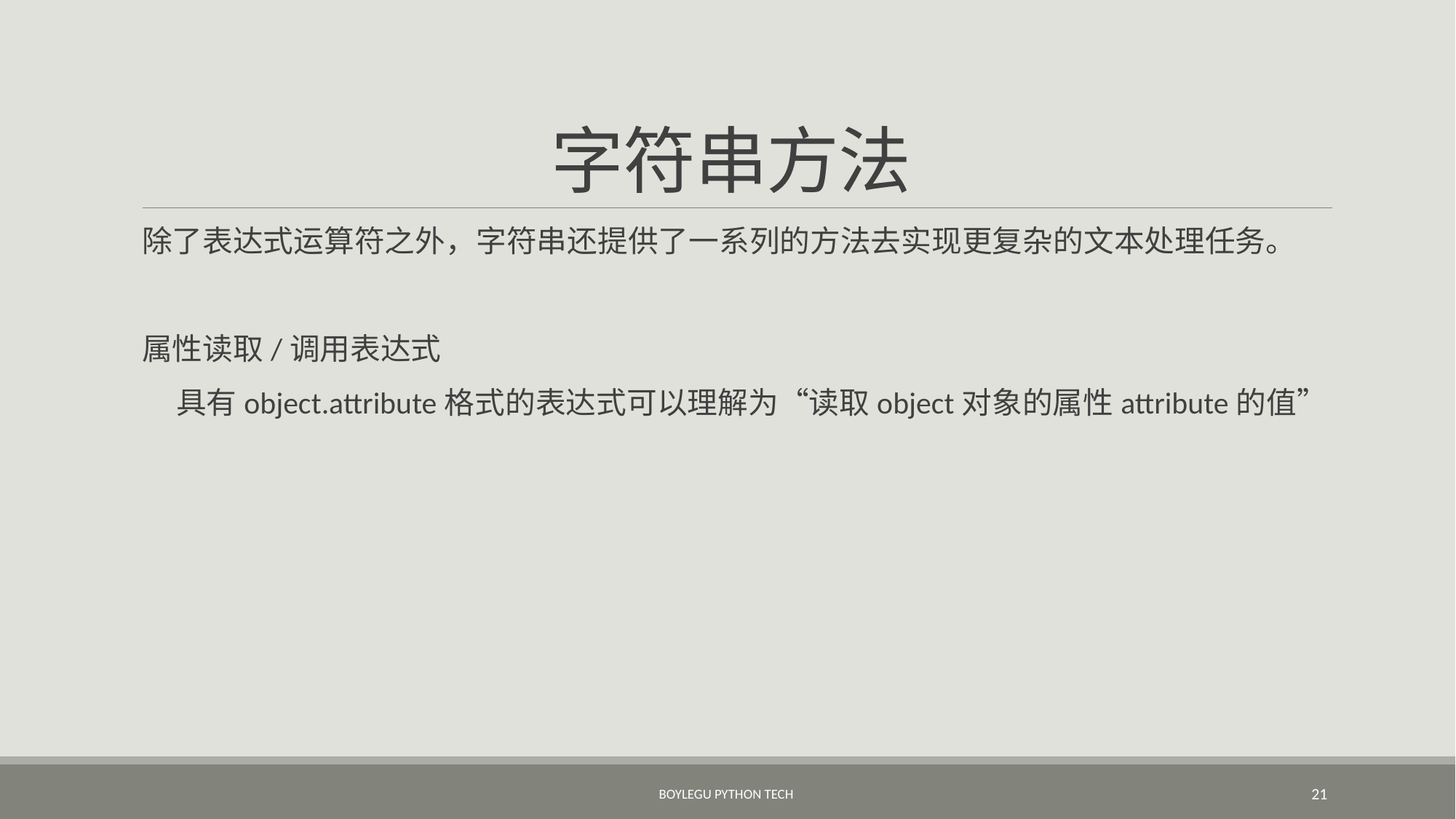

# 字符串方法
除了表达式运算符之外，字符串还提供了一系列的方法去实现更复杂的文本处理任务。

属性读取/调用表达式
    具有object.attribute格式的表达式可以理解为“读取object对象的属性attribute的值”
BoyleGu Python Tech
21